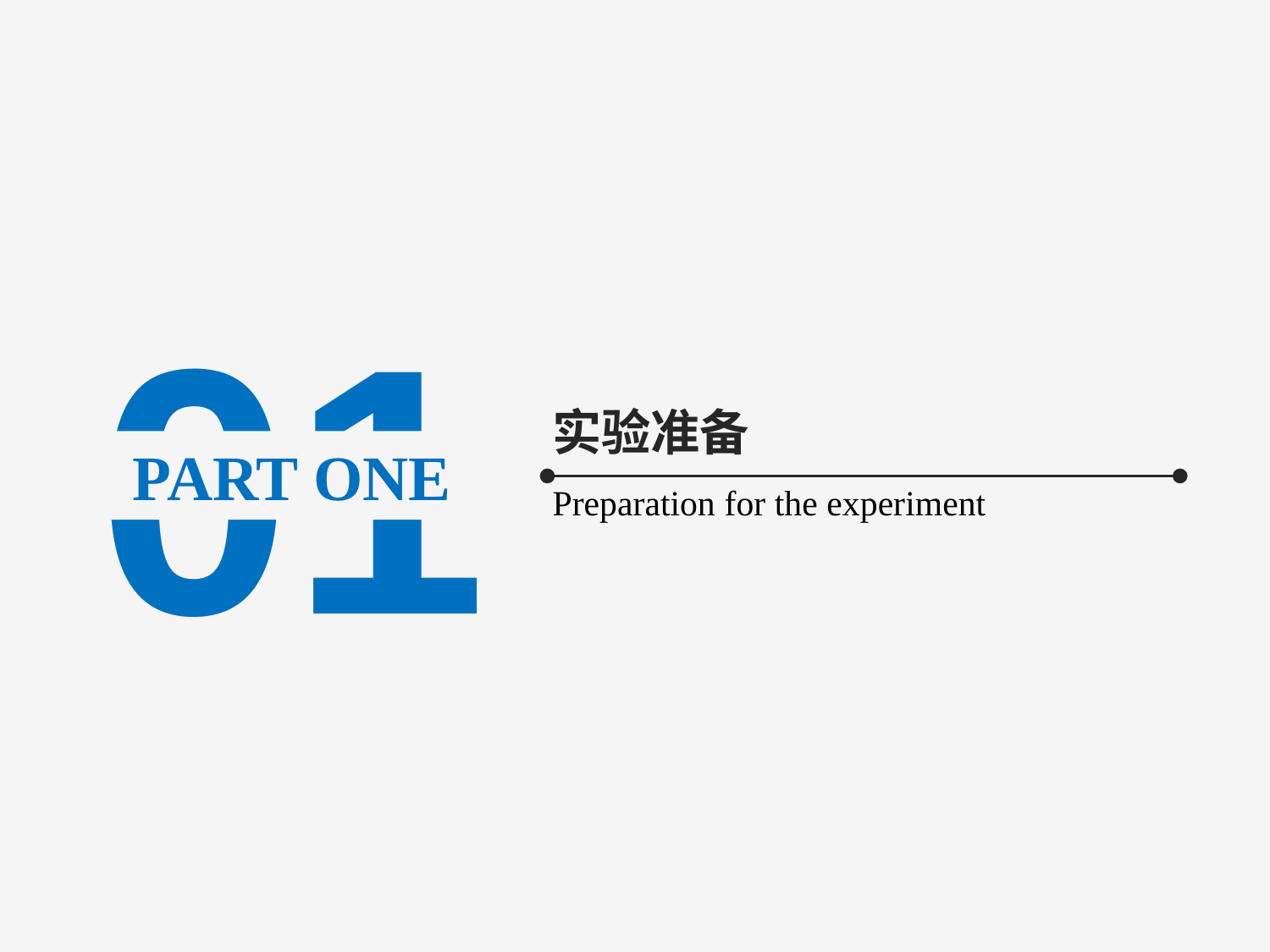

01
实验准备
PART ONE

Preparation for the experiment